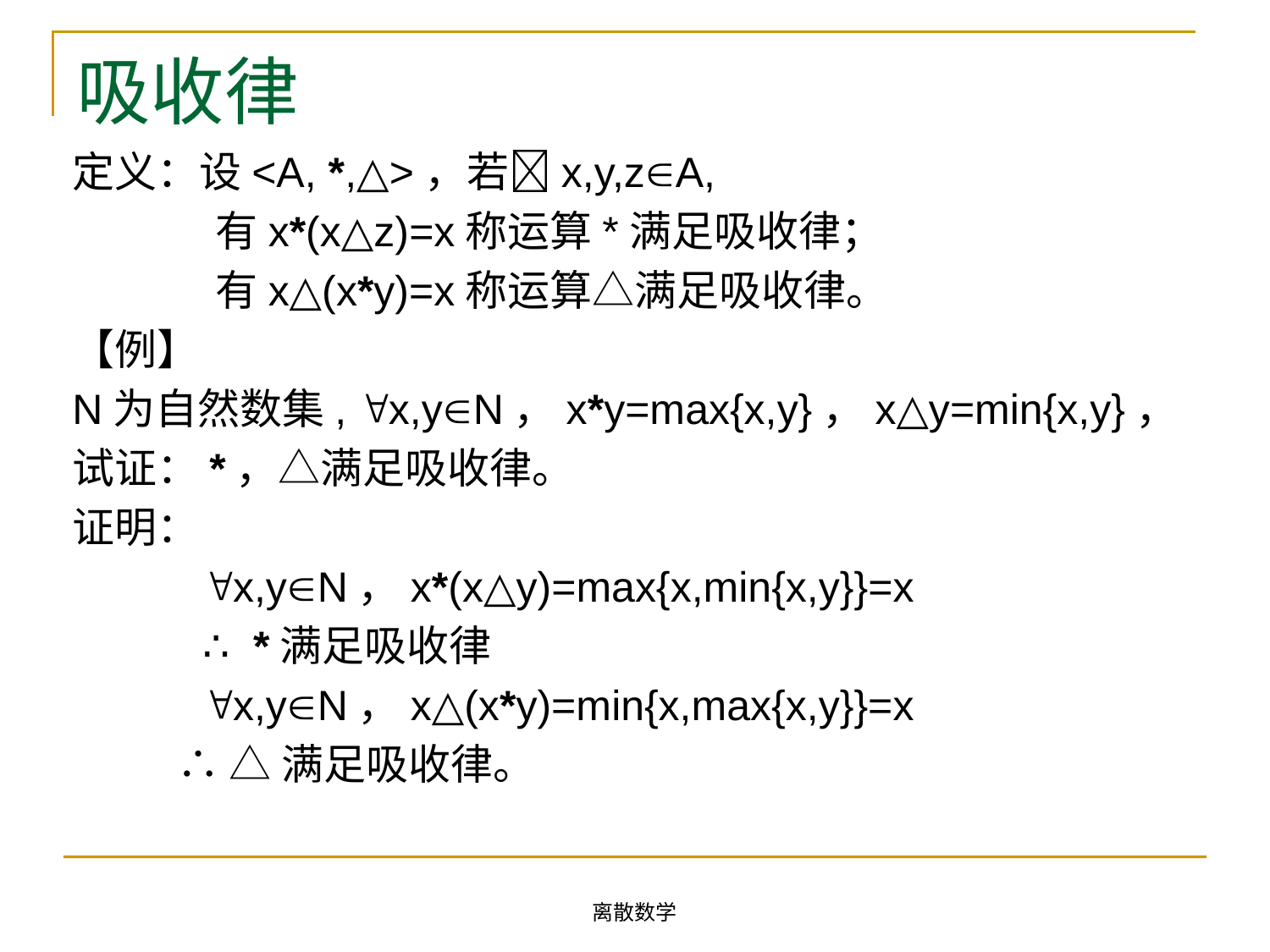

# 吸收律
定义：设<A, *,△>，若∀x,y,z∈A,
              有x*(x△z)=x称运算*满足吸收律；
              有x△(x*y)=x称运算△满足吸收律。
【例】
N为自然数集, ∀x,y∈N，x*y=max{x,y}，x△y=min{x,y}，
试证：*，△满足吸收律。
证明：
           ∀x,y∈N，x*(x△y)=max{x,min{x,y}}=x
           ∴  *满足吸收律
           ∀x,y∈N，x△(x*y)=min{x,max{x,y}}=x
           ∴ △满足吸收律。

23
离散数学